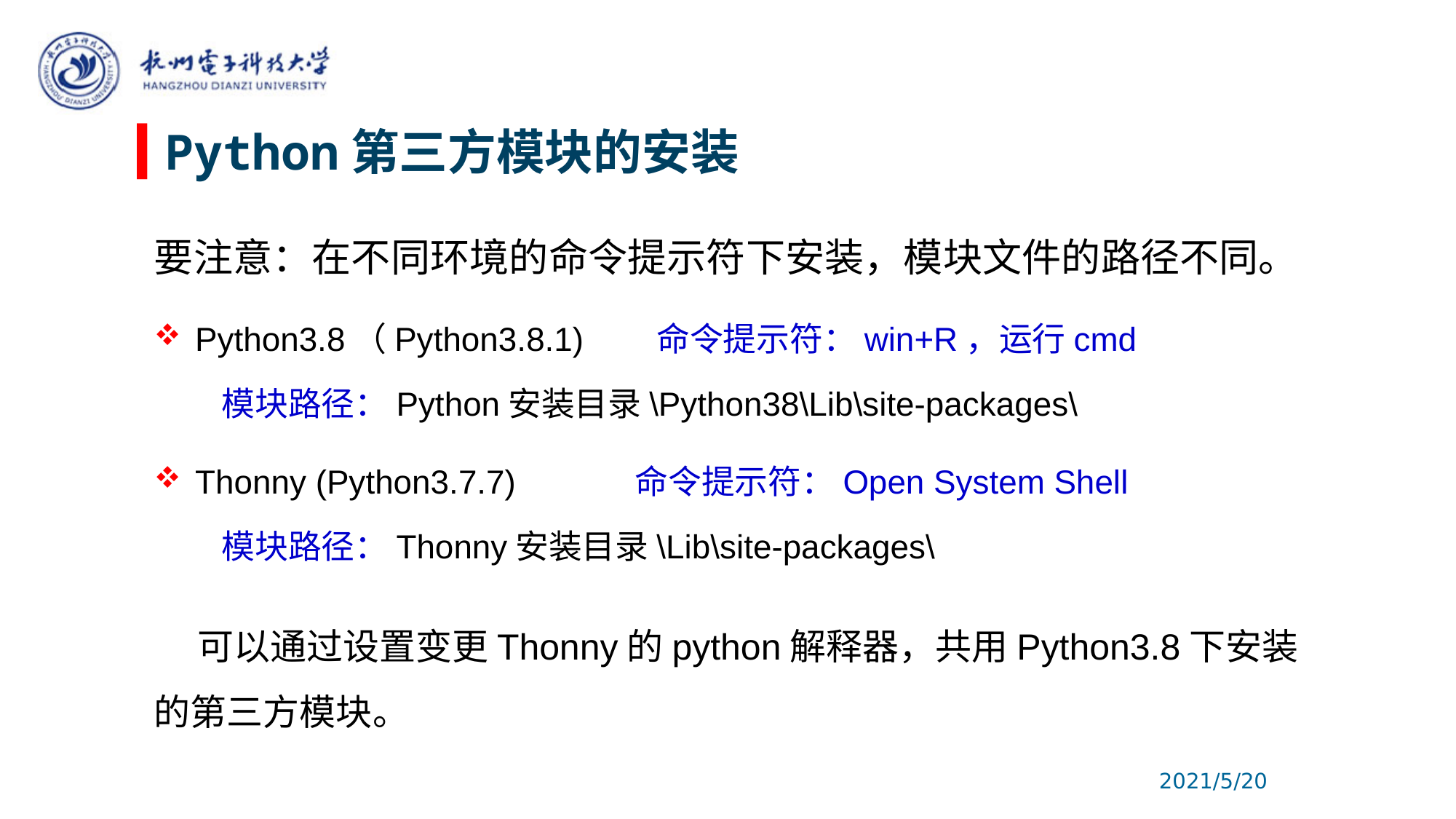

# Python第三方模块的安装
要注意：在不同环境的命令提示符下安装，模块文件的路径不同。
Python3.8（Python3.8.1)       命令提示符：win+R，运行cmd
        模块路径：Python安装目录\Python38\Lib\site-packages\
Thonny (Python3.7.7)            命令提示符：Open System Shell
        模块路径：Thonny安装目录\Lib\site-packages\
可以通过设置变更Thonny的python解释器，共用Python3.8下安装的第三方模块。